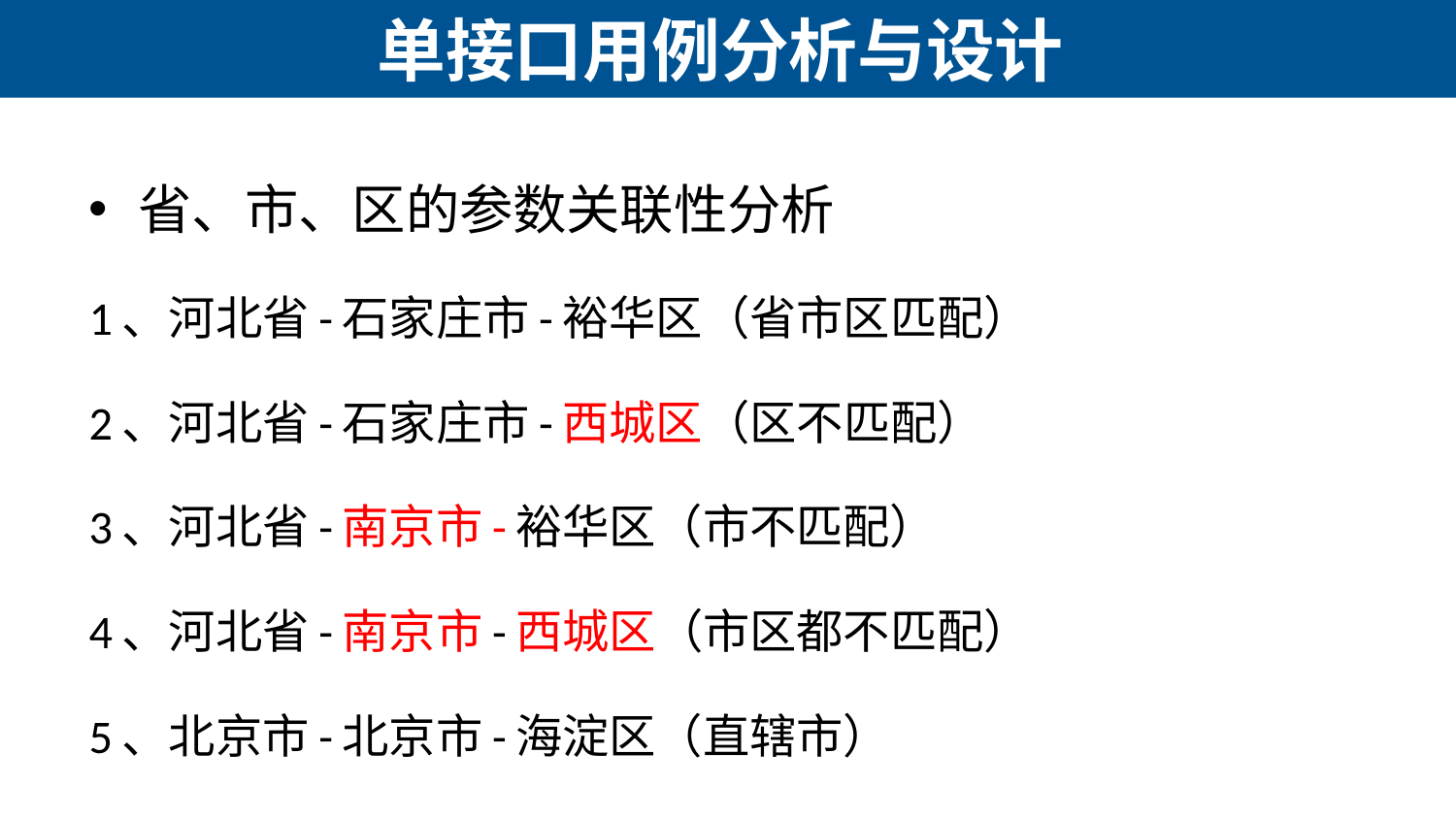

# 单接口用例分析与设计
省、市、区的参数关联性分析
1、河北省-石家庄市-裕华区（省市区匹配）
2、河北省-石家庄市-西城区（区不匹配）
3、河北省-南京市-裕华区（市不匹配）
4、河北省-南京市-西城区（市区都不匹配）
5、北京市-北京市-海淀区（直辖市）